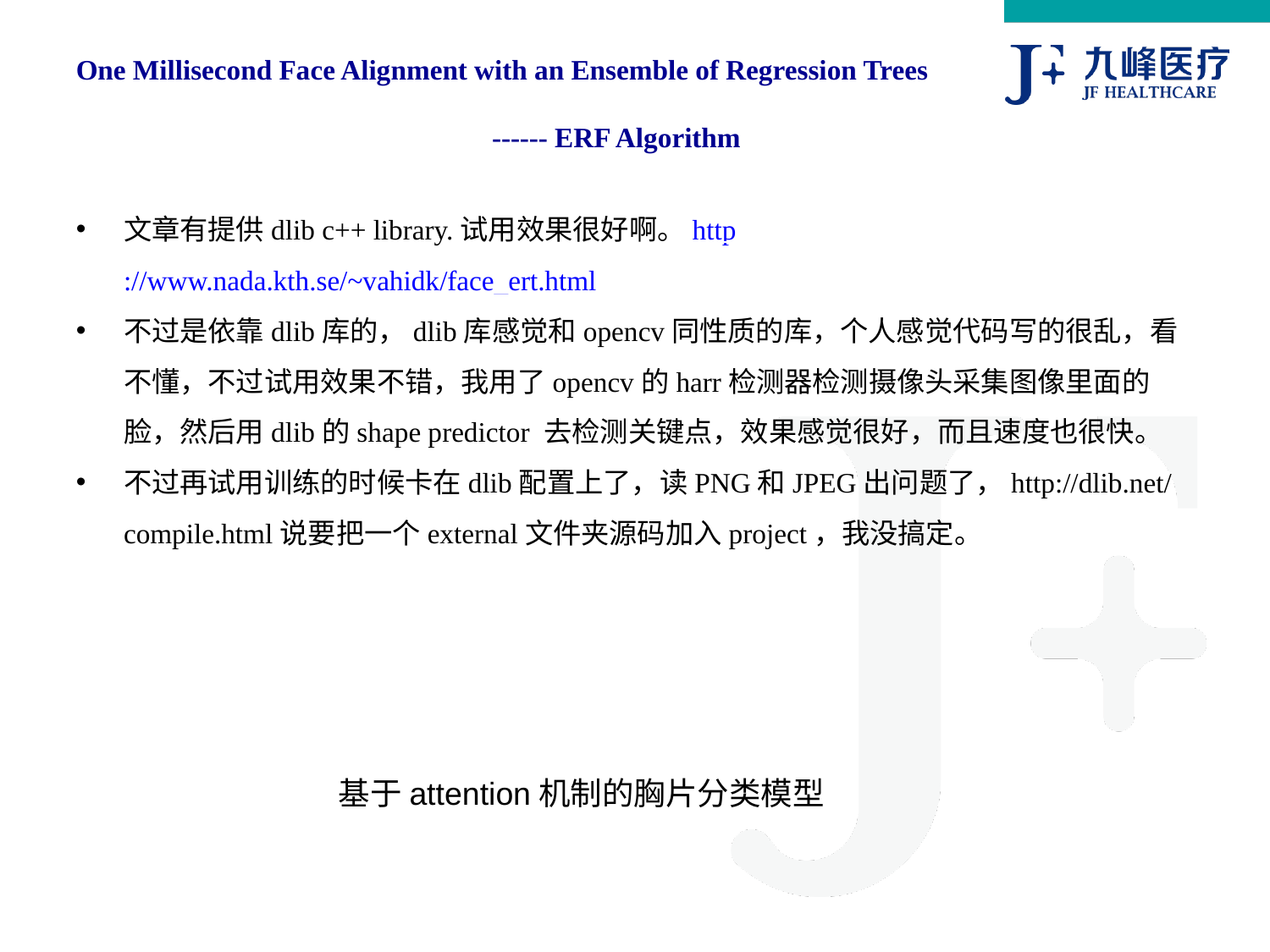

One Millisecond Face Alignment with an Ensemble of Regression Trees
									     ------ ERF Algorithm
文章有提供dlib c++ library.试用效果很好啊。http://www.nada.kth.se/~vahidk/face_ert.html
不过是依靠dlib库的，dlib库感觉和opencv同性质的库，个人感觉代码写的很乱，看不懂，不过试用效果不错，我用了opencv的harr检测器检测摄像头采集图像里面的脸，然后用dlib的shape predictor 去检测关键点，效果感觉很好，而且速度也很快。
不过再试用训练的时候卡在dlib配置上了，读PNG和JPEG出问题了，http://dlib.net/compile.html说要把一个external文件夹源码加入project，我没搞定。

基于attention机制的胸片分类模型